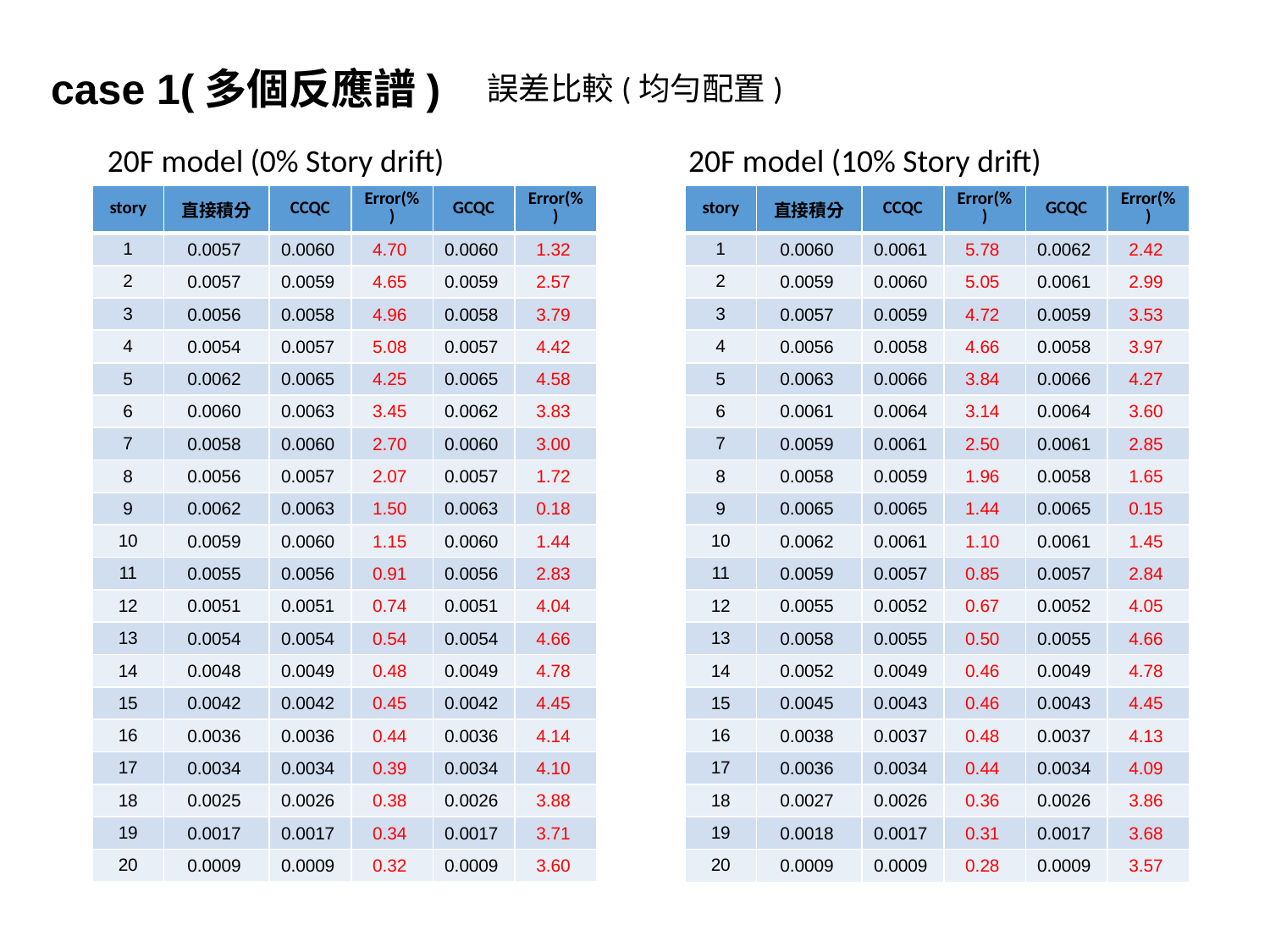

case 1(多個反應譜)
誤差比較(均勻配置)
20F model (0% Story drift)
20F model (10% Story drift)
| story | 直接積分 | CCQC | Error(%) | GCQC | Error(%) |
| --- | --- | --- | --- | --- | --- |
| 1 | 0.0057 | 0.0060 | 4.70 | 0.0060 | 1.32 |
| 2 | 0.0057 | 0.0059 | 4.65 | 0.0059 | 2.57 |
| 3 | 0.0056 | 0.0058 | 4.96 | 0.0058 | 3.79 |
| 4 | 0.0054 | 0.0057 | 5.08 | 0.0057 | 4.42 |
| 5 | 0.0062 | 0.0065 | 4.25 | 0.0065 | 4.58 |
| 6 | 0.0060 | 0.0063 | 3.45 | 0.0062 | 3.83 |
| 7 | 0.0058 | 0.0060 | 2.70 | 0.0060 | 3.00 |
| 8 | 0.0056 | 0.0057 | 2.07 | 0.0057 | 1.72 |
| 9 | 0.0062 | 0.0063 | 1.50 | 0.0063 | 0.18 |
| 10 | 0.0059 | 0.0060 | 1.15 | 0.0060 | 1.44 |
| 11 | 0.0055 | 0.0056 | 0.91 | 0.0056 | 2.83 |
| 12 | 0.0051 | 0.0051 | 0.74 | 0.0051 | 4.04 |
| 13 | 0.0054 | 0.0054 | 0.54 | 0.0054 | 4.66 |
| 14 | 0.0048 | 0.0049 | 0.48 | 0.0049 | 4.78 |
| 15 | 0.0042 | 0.0042 | 0.45 | 0.0042 | 4.45 |
| 16 | 0.0036 | 0.0036 | 0.44 | 0.0036 | 4.14 |
| 17 | 0.0034 | 0.0034 | 0.39 | 0.0034 | 4.10 |
| 18 | 0.0025 | 0.0026 | 0.38 | 0.0026 | 3.88 |
| 19 | 0.0017 | 0.0017 | 0.34 | 0.0017 | 3.71 |
| 20 | 0.0009 | 0.0009 | 0.32 | 0.0009 | 3.60 |
| story | 直接積分 | CCQC | Error(%) | GCQC | Error(%) |
| --- | --- | --- | --- | --- | --- |
| 1 | 0.0060 | 0.0061 | 5.78 | 0.0062 | 2.42 |
| 2 | 0.0059 | 0.0060 | 5.05 | 0.0061 | 2.99 |
| 3 | 0.0057 | 0.0059 | 4.72 | 0.0059 | 3.53 |
| 4 | 0.0056 | 0.0058 | 4.66 | 0.0058 | 3.97 |
| 5 | 0.0063 | 0.0066 | 3.84 | 0.0066 | 4.27 |
| 6 | 0.0061 | 0.0064 | 3.14 | 0.0064 | 3.60 |
| 7 | 0.0059 | 0.0061 | 2.50 | 0.0061 | 2.85 |
| 8 | 0.0058 | 0.0059 | 1.96 | 0.0058 | 1.65 |
| 9 | 0.0065 | 0.0065 | 1.44 | 0.0065 | 0.15 |
| 10 | 0.0062 | 0.0061 | 1.10 | 0.0061 | 1.45 |
| 11 | 0.0059 | 0.0057 | 0.85 | 0.0057 | 2.84 |
| 12 | 0.0055 | 0.0052 | 0.67 | 0.0052 | 4.05 |
| 13 | 0.0058 | 0.0055 | 0.50 | 0.0055 | 4.66 |
| 14 | 0.0052 | 0.0049 | 0.46 | 0.0049 | 4.78 |
| 15 | 0.0045 | 0.0043 | 0.46 | 0.0043 | 4.45 |
| 16 | 0.0038 | 0.0037 | 0.48 | 0.0037 | 4.13 |
| 17 | 0.0036 | 0.0034 | 0.44 | 0.0034 | 4.09 |
| 18 | 0.0027 | 0.0026 | 0.36 | 0.0026 | 3.86 |
| 19 | 0.0018 | 0.0017 | 0.31 | 0.0017 | 3.68 |
| 20 | 0.0009 | 0.0009 | 0.28 | 0.0009 | 3.57 |